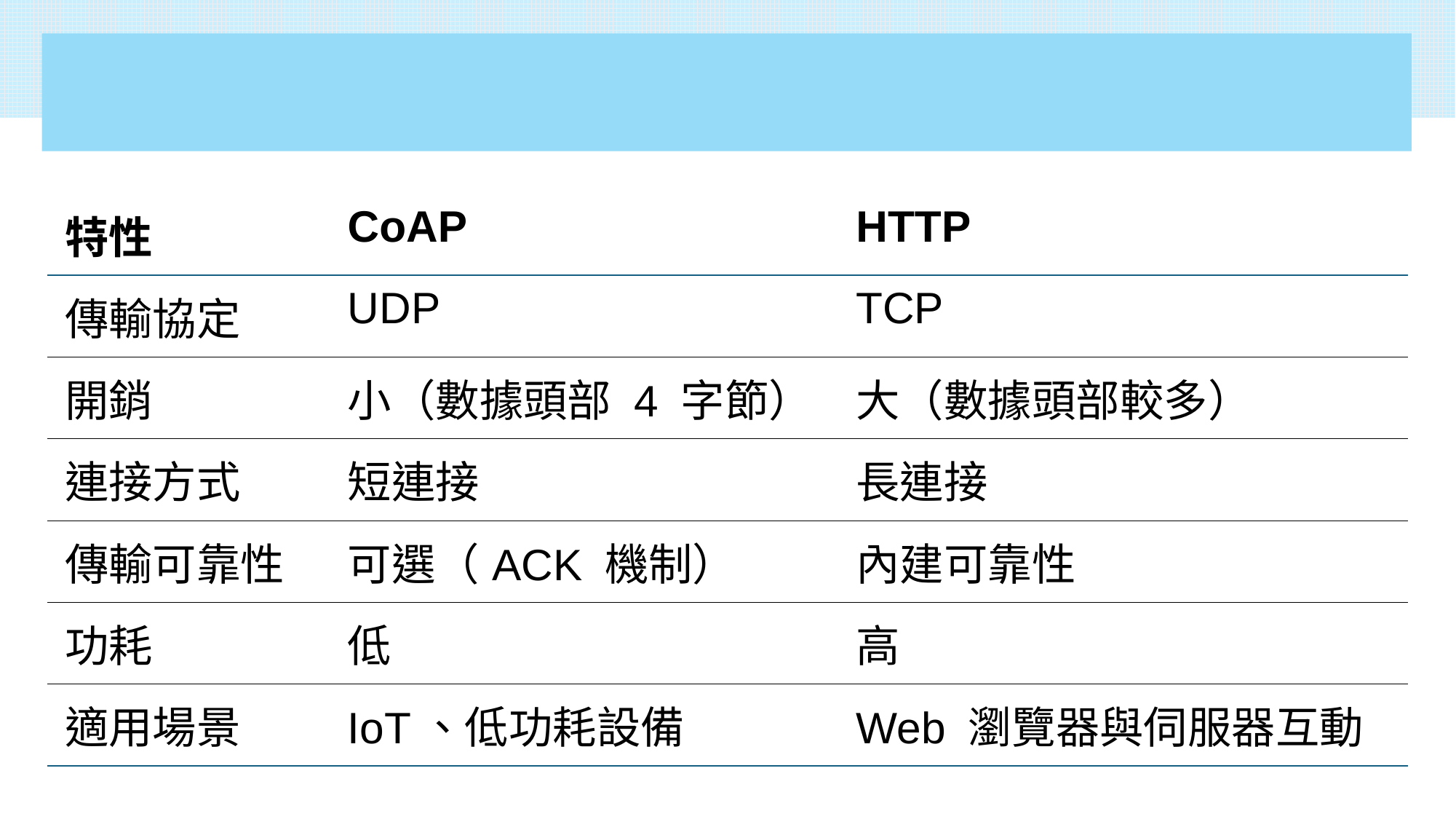

O92

| 特性 | CoAP | HTTP |
| --- | --- | --- |
| 傳輸協定 | UDP | TCP |
| 開銷 | 小（數據頭部 4 字節） | 大（數據頭部較多） |
| 連接方式 | 短連接 | 長連接 |
| 傳輸可靠性 | 可選（ACK 機制） | 內建可靠性 |
| 功耗 | 低 | 高 |
| 適用場景 | IoT、低功耗設備 | Web 瀏覽器與伺服器互動 |